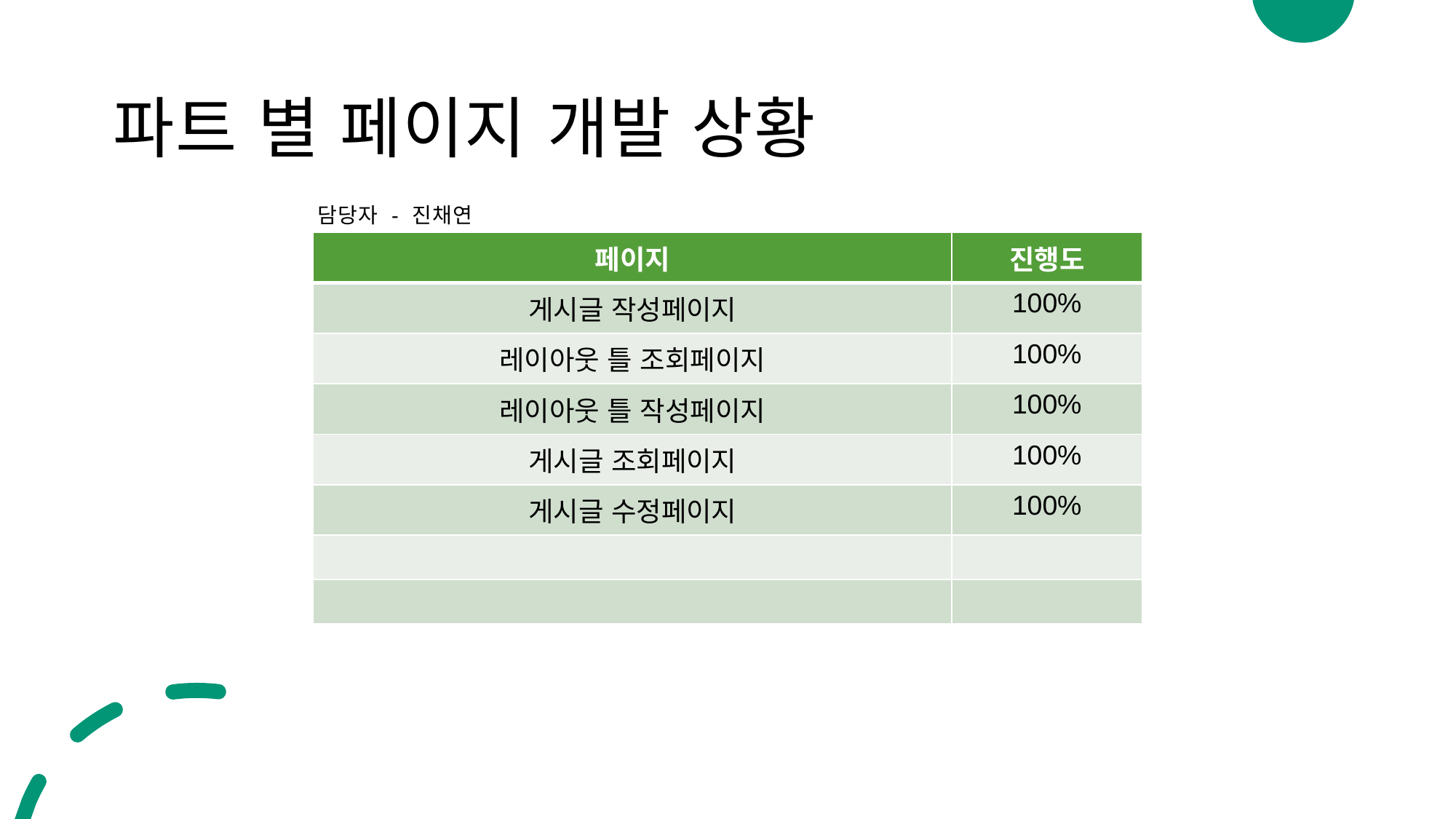

# 파트 별 페이지 개발 상황
담당자 - 진채연
| 페이지 | 진행도 |
| --- | --- |
| 게시글 작성페이지 | 100% |
| 레이아웃 틀 조회페이지 | 100% |
| 레이아웃 틀 작성페이지 | 100% |
| 게시글 조회페이지 | 100% |
| 게시글 수정페이지 | 100% |
|  |  |
|  |  |